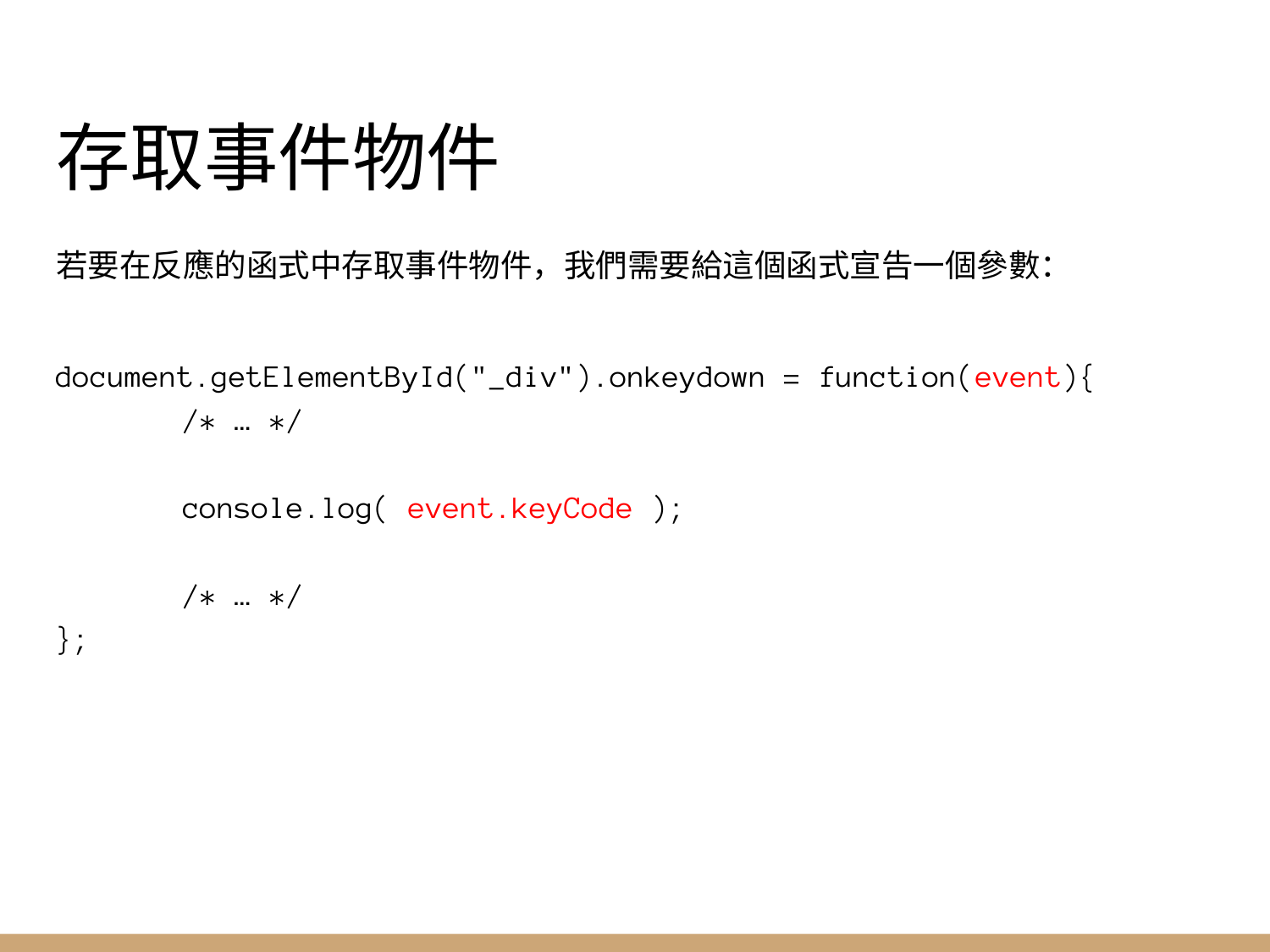

# 存取事件物件
若要在反應的函式中存取事件物件，我們需要給這個函式宣告一個參數：
document.getElementById("_div").onkeydown = function(event){
	/* … */
	console.log( event.keyCode );
	/* … */
};